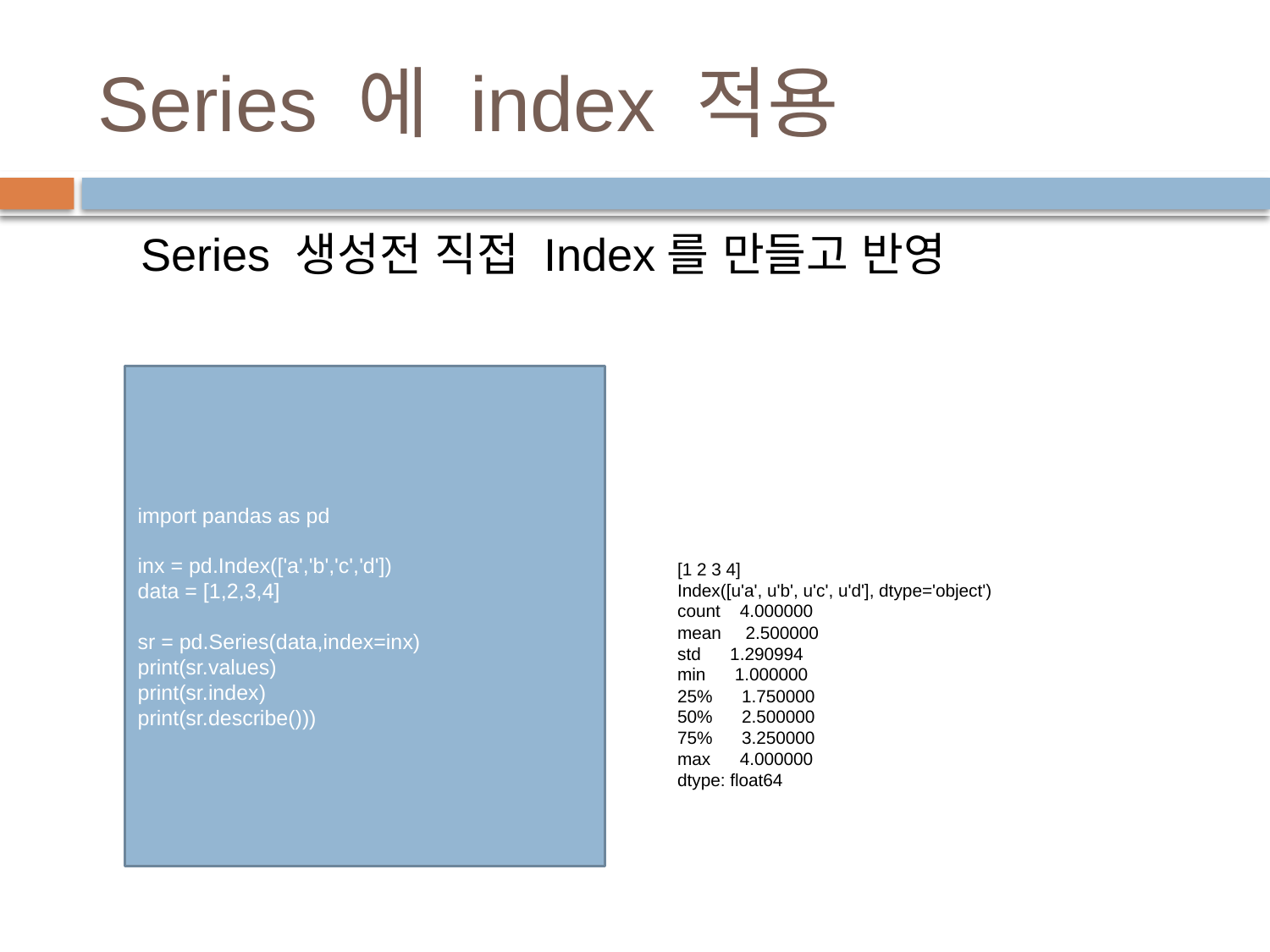

# Series 에 index 적용
Series 생성전 직접 Index를 만들고 반영
import pandas as pd

inx = pd.Index(['a','b','c','d'])
data = [1,2,3,4]

sr = pd.Series(data,index=inx)
print(sr.values)
print(sr.index)
print(sr.describe()))
[1 2 3 4]
Index([u'a', u'b', u'c', u'd'], dtype='object')
count    4.000000
mean     2.500000
std      1.290994
min      1.000000
25%      1.750000
50%      2.500000
75%      3.250000
max      4.000000
dtype: float64